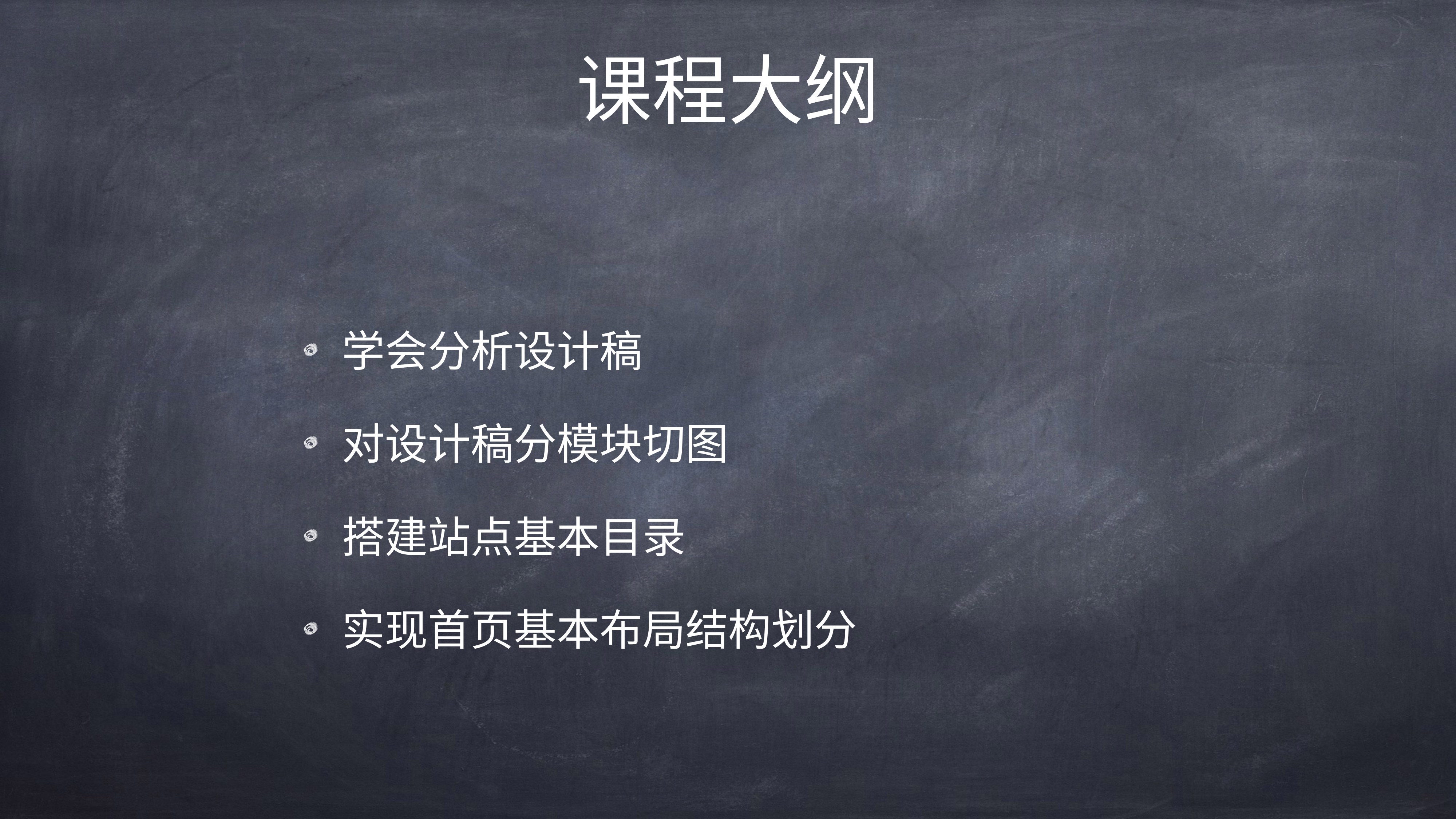

# 课程大纲
学会分析设计稿
对设计稿分模块切图
搭建站点基本目录
实现首页基本布局结构划分